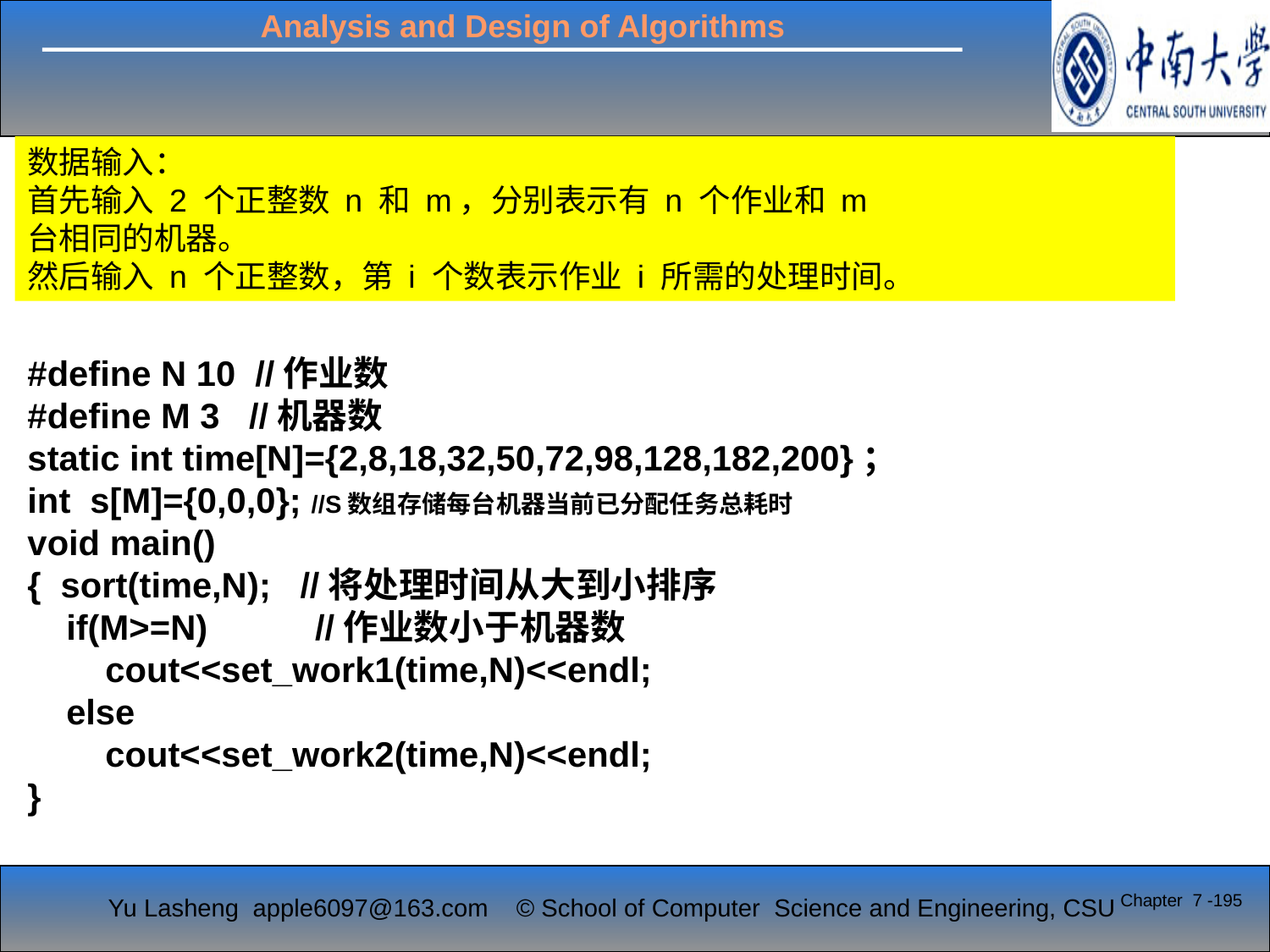

数据输入：
首先输入 2 个正整数 n 和 m，分别表示有 n 个作业和 m
台相同的机器。
然后输入 n 个正整数，第 i 个数表示作业 i 所需的处理时间。
#define N 10  //作业数
#define M 3   //机器数
static int time[N]={2,8,18,32,50,72,98,128,182,200}；
int  s[M]={0,0,0}; //S数组存储每台机器当前已分配任务总耗时
void main()
{  sort(time,N);   //将处理时间从大到小排序
    if(M>=N)           //作业数小于机器数
        cout<<set_work1(time,N)<<endl;
    else
        cout<<set_work2(time,N)<<endl;
}
Chapter  7 -195